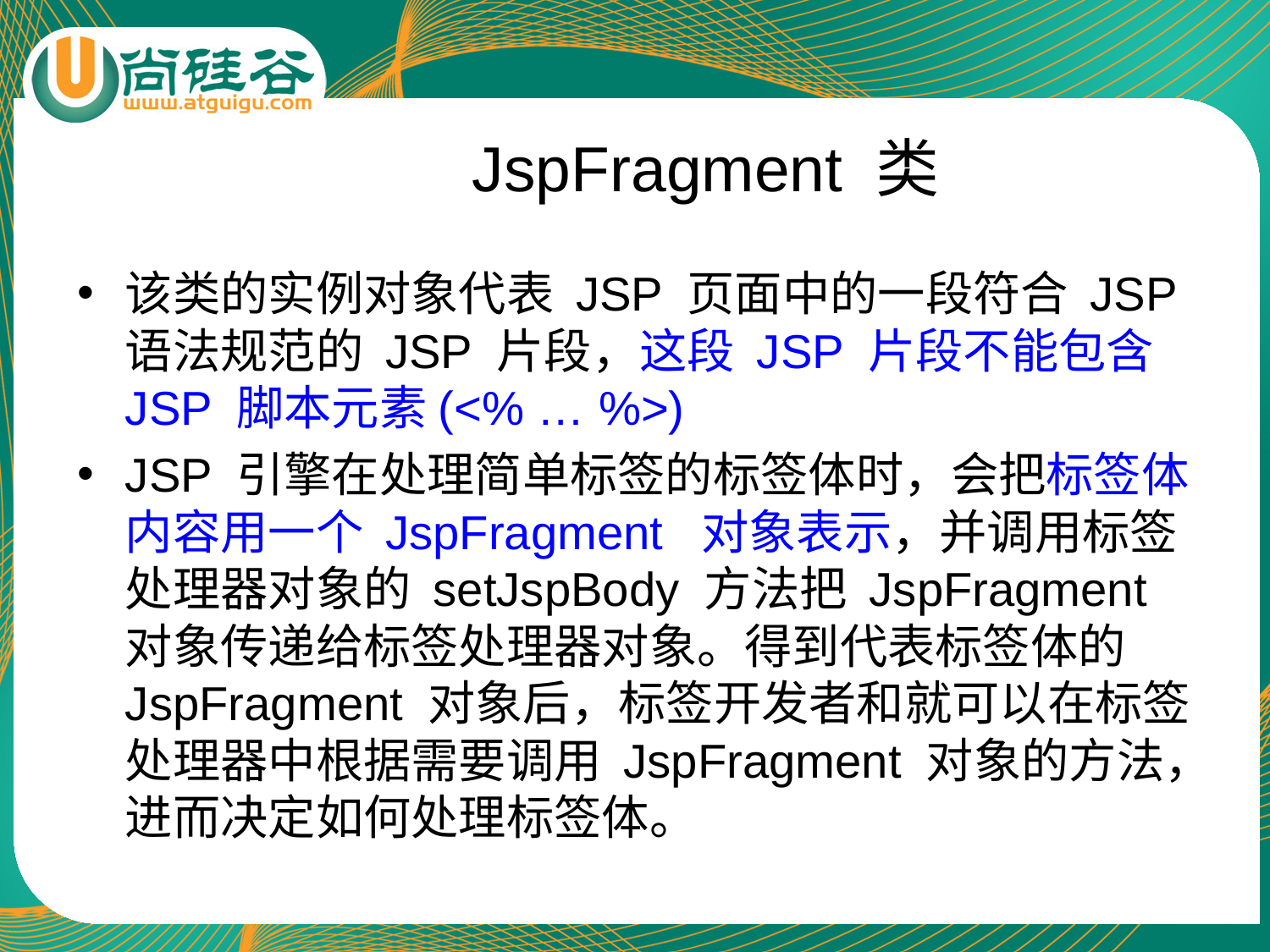

# JspFragment 类
该类的实例对象代表 JSP 页面中的一段符合 JSP 语法规范的 JSP 片段，这段 JSP 片段不能包含 JSP 脚本元素(<% … %>)
JSP 引擎在处理简单标签的标签体时，会把标签体内容用一个 JspFragment  对象表示，并调用标签处理器对象的 setJspBody 方法把 JspFragment 对象传递给标签处理器对象。得到代表标签体的 JspFragment 对象后，标签开发者和就可以在标签处理器中根据需要调用 JspFragment 对象的方法，进而决定如何处理标签体。